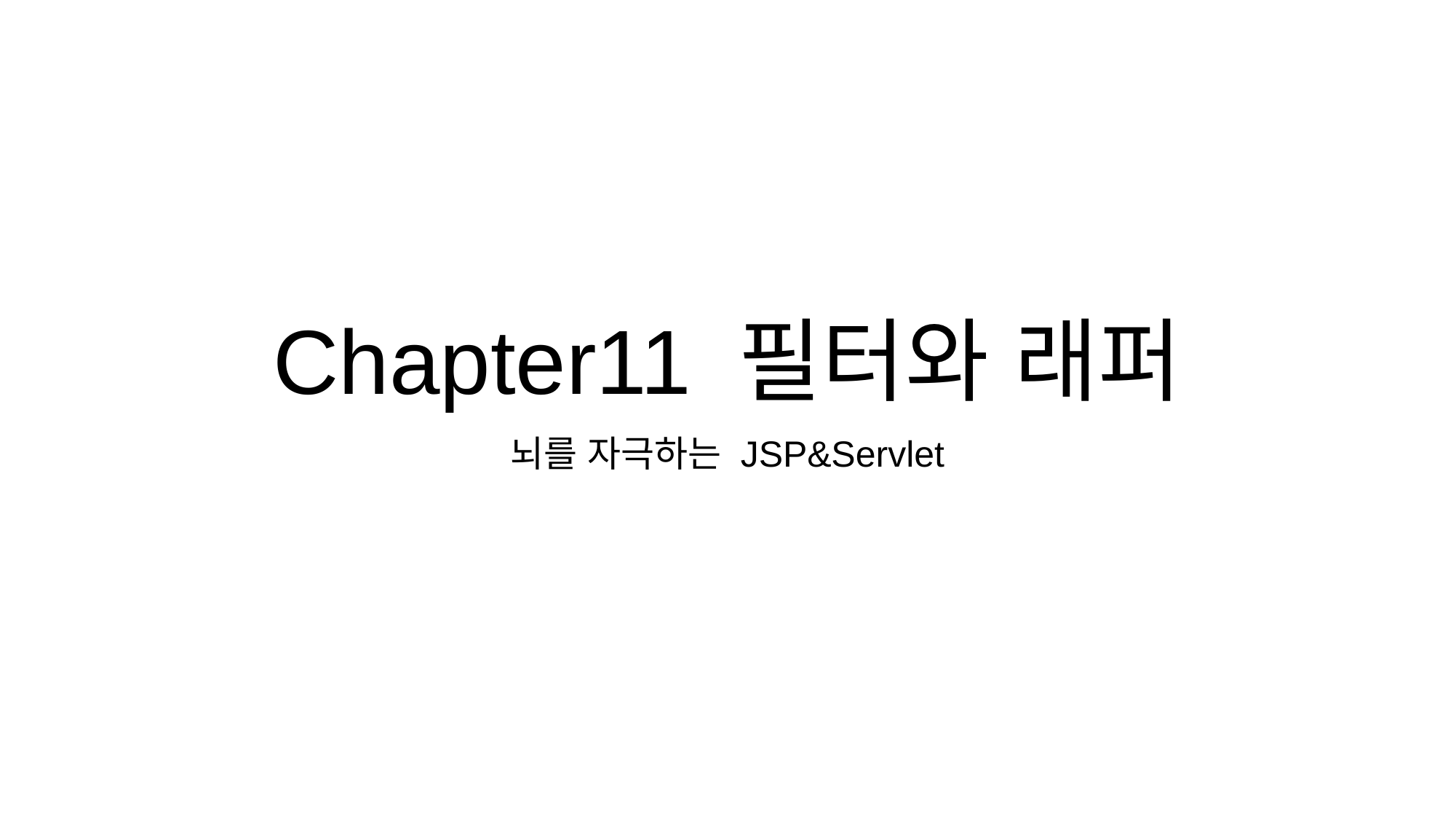

# Chapter11 필터와 래퍼
뇌를 자극하는 JSP&Servlet